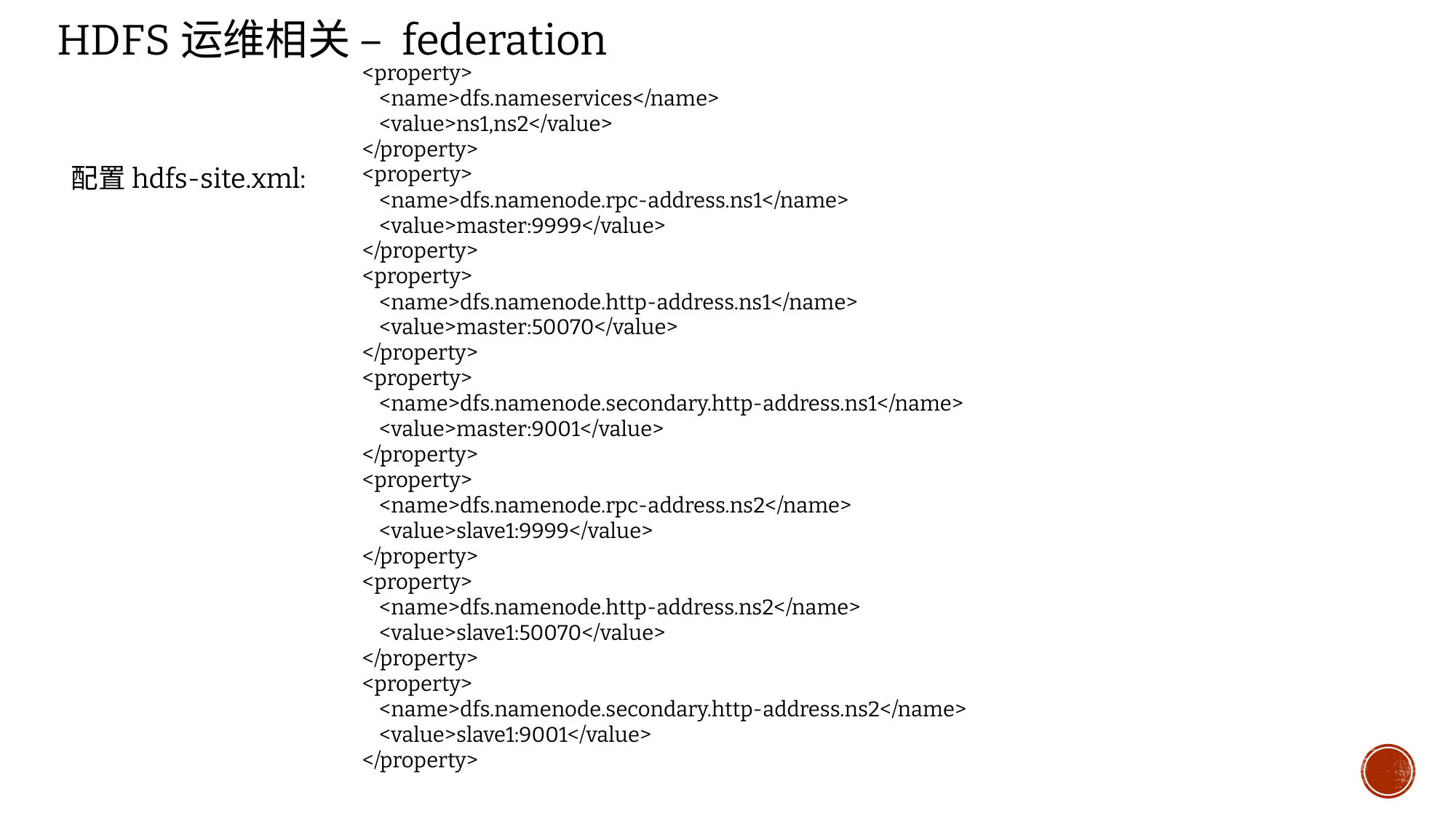

HDFS运维相关 – federation
<property>
    <name>dfs.nameservices</name>
    <value>ns1,ns2</value>
</property>
<property>
    <name>dfs.namenode.rpc-address.ns1</name>
    <value>master:9999</value>
</property>
<property>
    <name>dfs.namenode.http-address.ns1</name>
    <value>master:50070</value>
</property>
<property>
    <name>dfs.namenode.secondary.http-address.ns1</name>
    <value>master:9001</value>
</property>
<property>
    <name>dfs.namenode.rpc-address.ns2</name>
    <value>slave1:9999</value>
</property>
<property>
    <name>dfs.namenode.http-address.ns2</name>
    <value>slave1:50070</value>
</property>
<property>
    <name>dfs.namenode.secondary.http-address.ns2</name>
    <value>slave1:9001</value>
</property>
配置hdfs-site.xml: